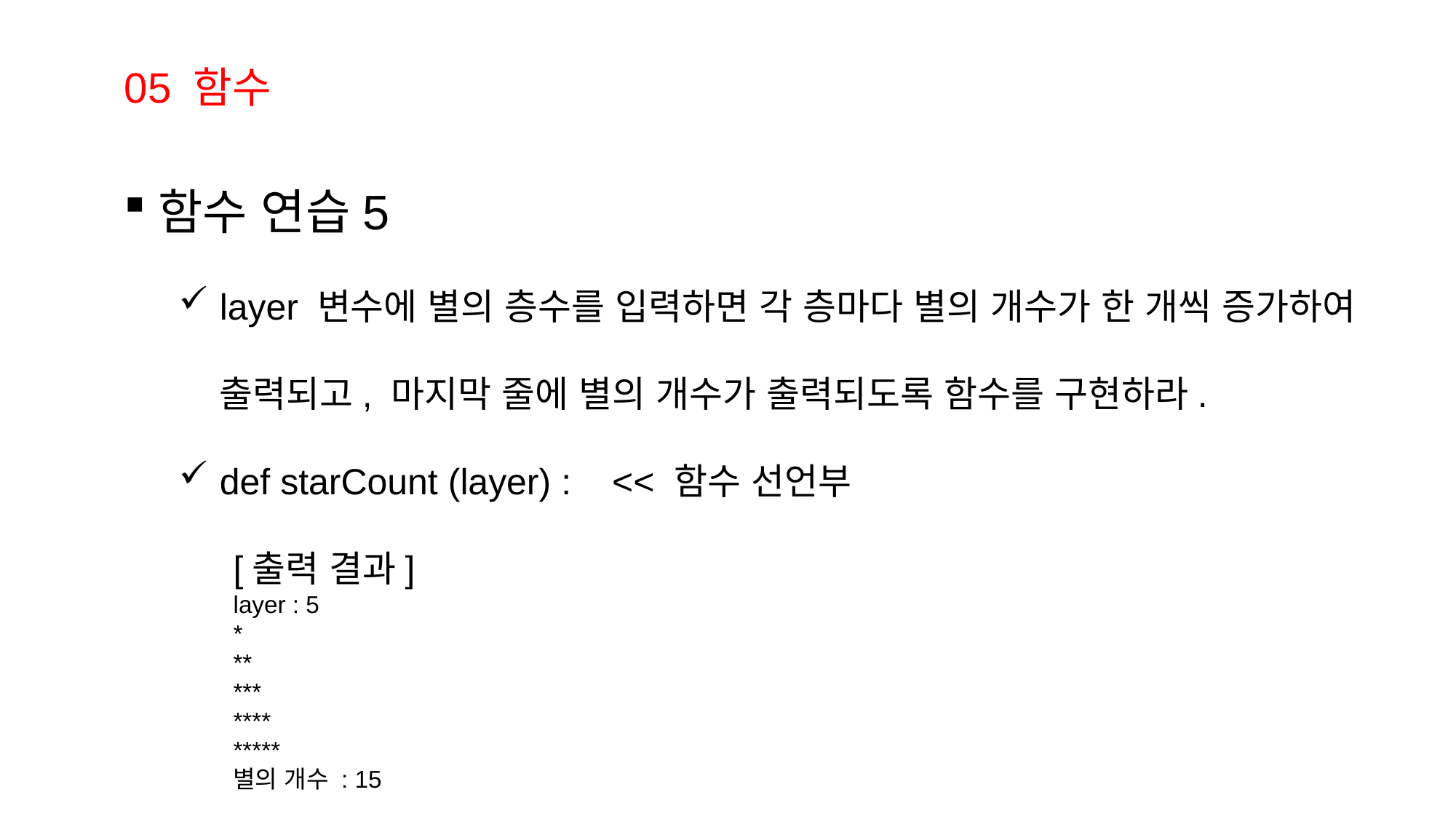

05 함수
함수 연습5
layer 변수에 별의 층수를 입력하면 각 층마다 별의 개수가 한 개씩 증가하여 출력되고, 마지막 줄에 별의 개수가 출력되도록 함수를 구현하라.
def starCount (layer) :    << 함수 선언부
[출력 결과]
layer : 5
*
**
***
****
*****
별의 개수 : 15